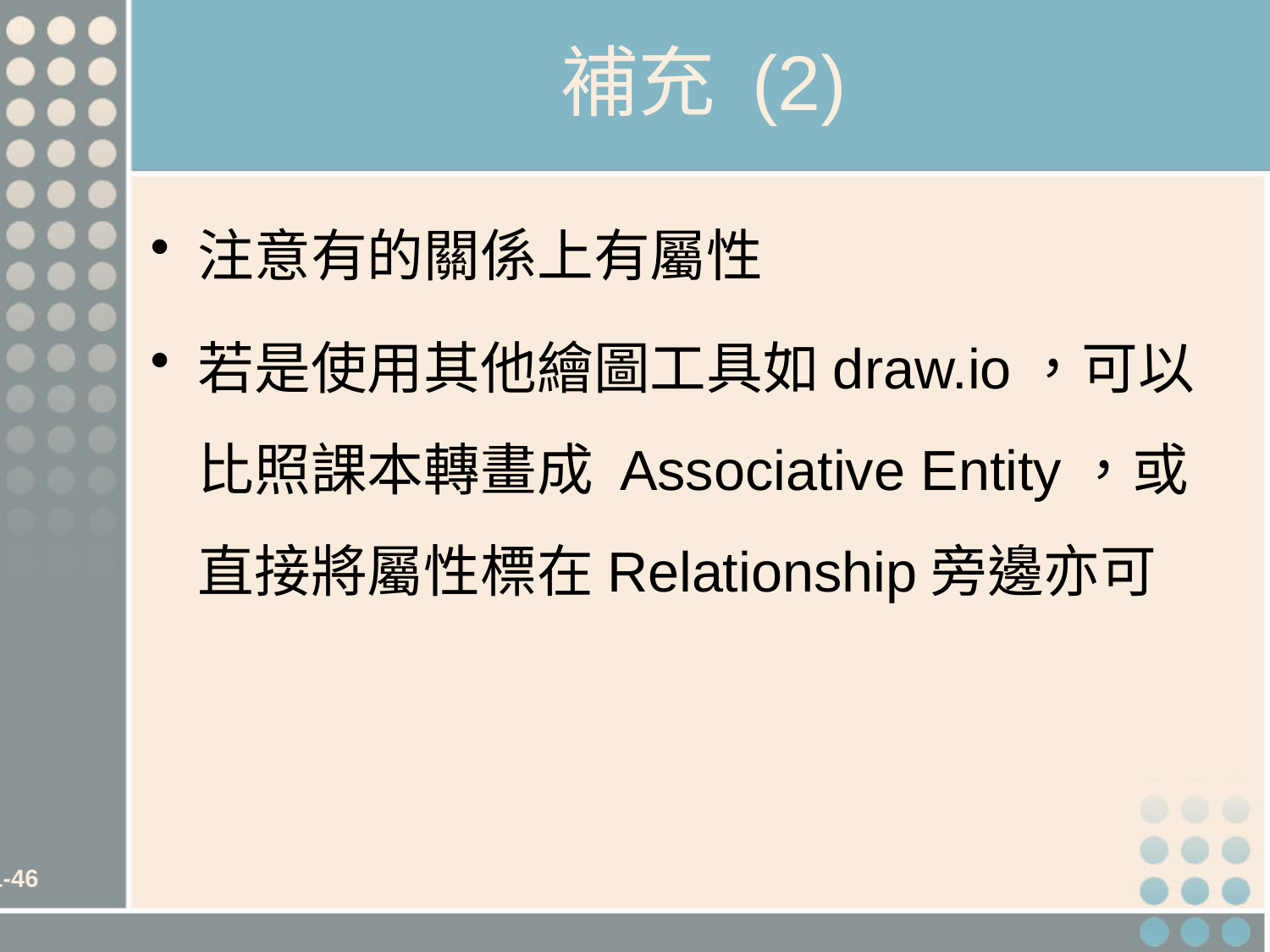

# 補充 (2)
注意有的關係上有屬性
若是使用其他繪圖工具如draw.io，可以比照課本轉畫成 Associative Entity，或直接將屬性標在Relationship旁邊亦可